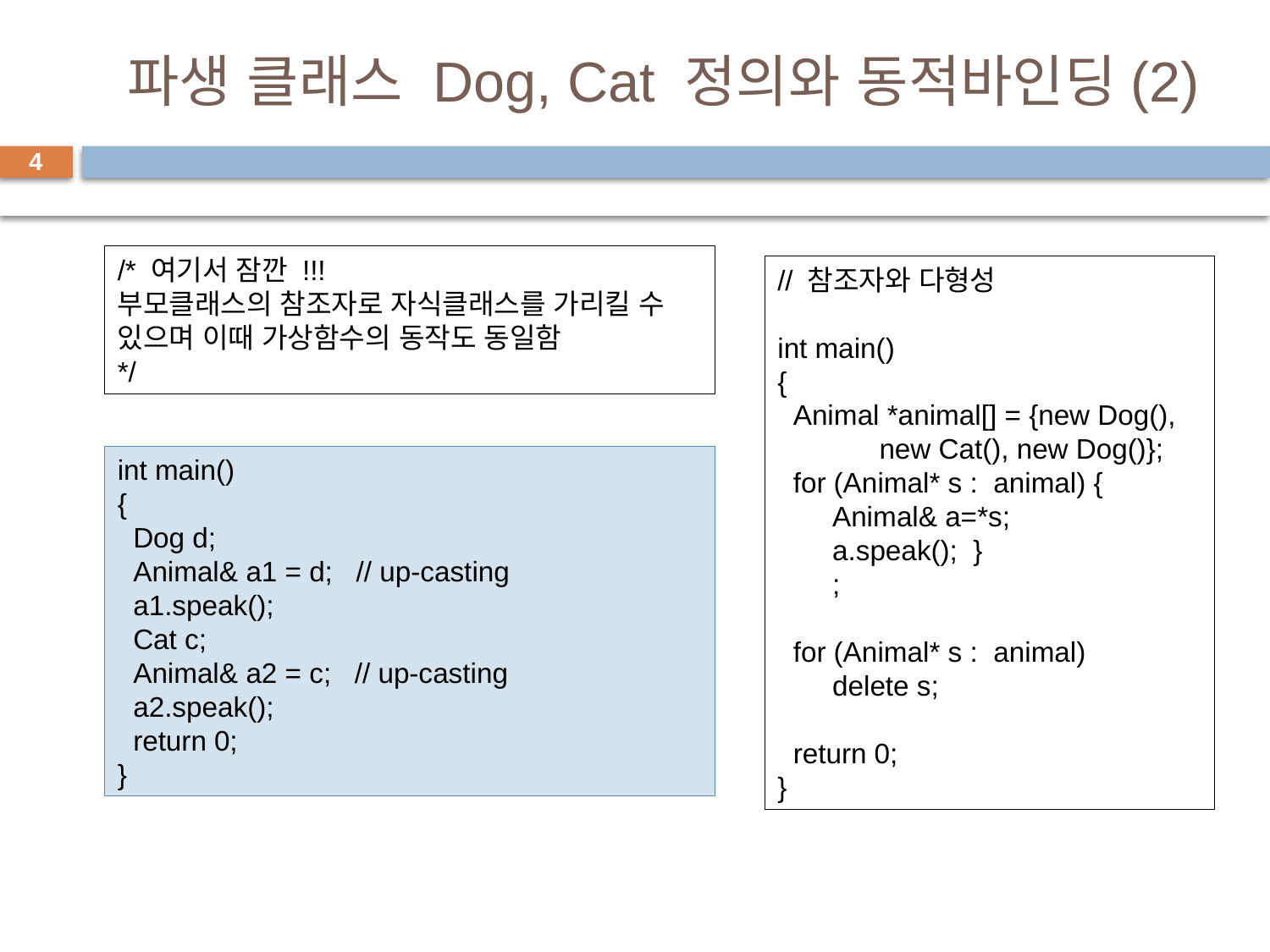

# 파생 클래스 Dog, Cat 정의와 동적바인딩(2)
4
/* 여기서 잠깐 !!!
부모클래스의 참조자로 자식클래스를 가리킬 수 있으며 이때 가상함수의 동작도 동일함
*/
// 참조자와 다형성

int main()
{
  Animal *animal[] = {new Dog(),
             new Cat(), new Dog()};
  for (Animal* s :  animal) {
       Animal& a=*s;
       a.speak();  }
       ;

  for (Animal* s :  animal)
       delete s;

  return 0;
}
int main()
{
  Dog d;
  Animal& a1 = d;   // up-casting
  a1.speak();
  Cat c;
  Animal& a2 = c;   // up-casting
  a2.speak();
  return 0;
}